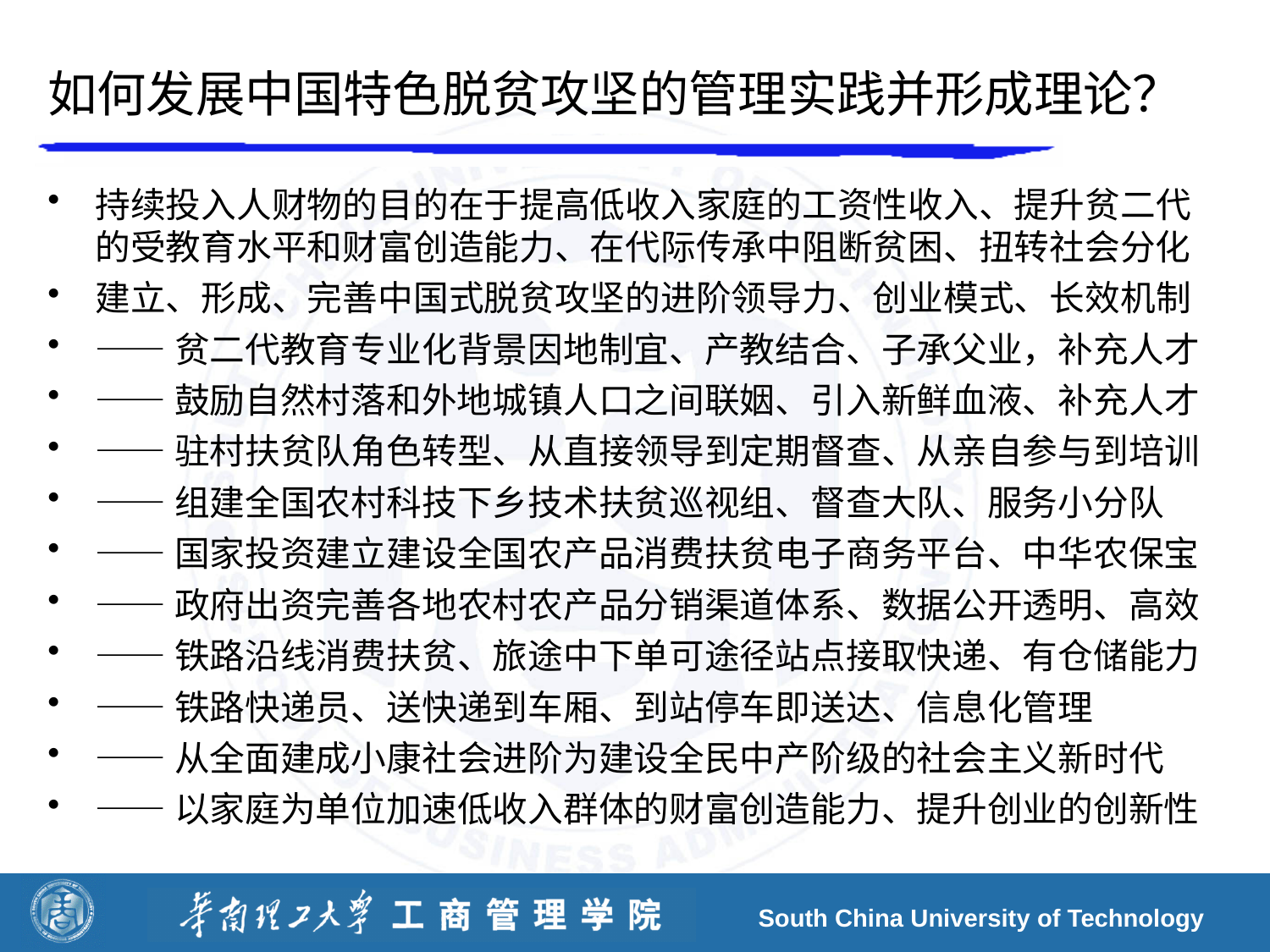

# 如何发展中国特色脱贫攻坚的管理实践并形成理论？
持续投入人财物的目的在于提高低收入家庭的工资性收入、提升贫二代的受教育水平和财富创造能力、在代际传承中阻断贫困、扭转社会分化
建立、形成、完善中国式脱贫攻坚的进阶领导力、创业模式、长效机制
——贫二代教育专业化背景因地制宜、产教结合、子承父业，补充人才
——鼓励自然村落和外地城镇人口之间联姻、引入新鲜血液、补充人才
——驻村扶贫队角色转型、从直接领导到定期督查、从亲自参与到培训
——组建全国农村科技下乡技术扶贫巡视组、督查大队、服务小分队
——国家投资建立建设全国农产品消费扶贫电子商务平台、中华农保宝
——政府出资完善各地农村农产品分销渠道体系、数据公开透明、高效
——铁路沿线消费扶贫、旅途中下单可途径站点接取快递、有仓储能力
——铁路快递员、送快递到车厢、到站停车即送达、信息化管理
——从全面建成小康社会进阶为建设全民中产阶级的社会主义新时代
——以家庭为单位加速低收入群体的财富创造能力、提升创业的创新性
South China University of Technology